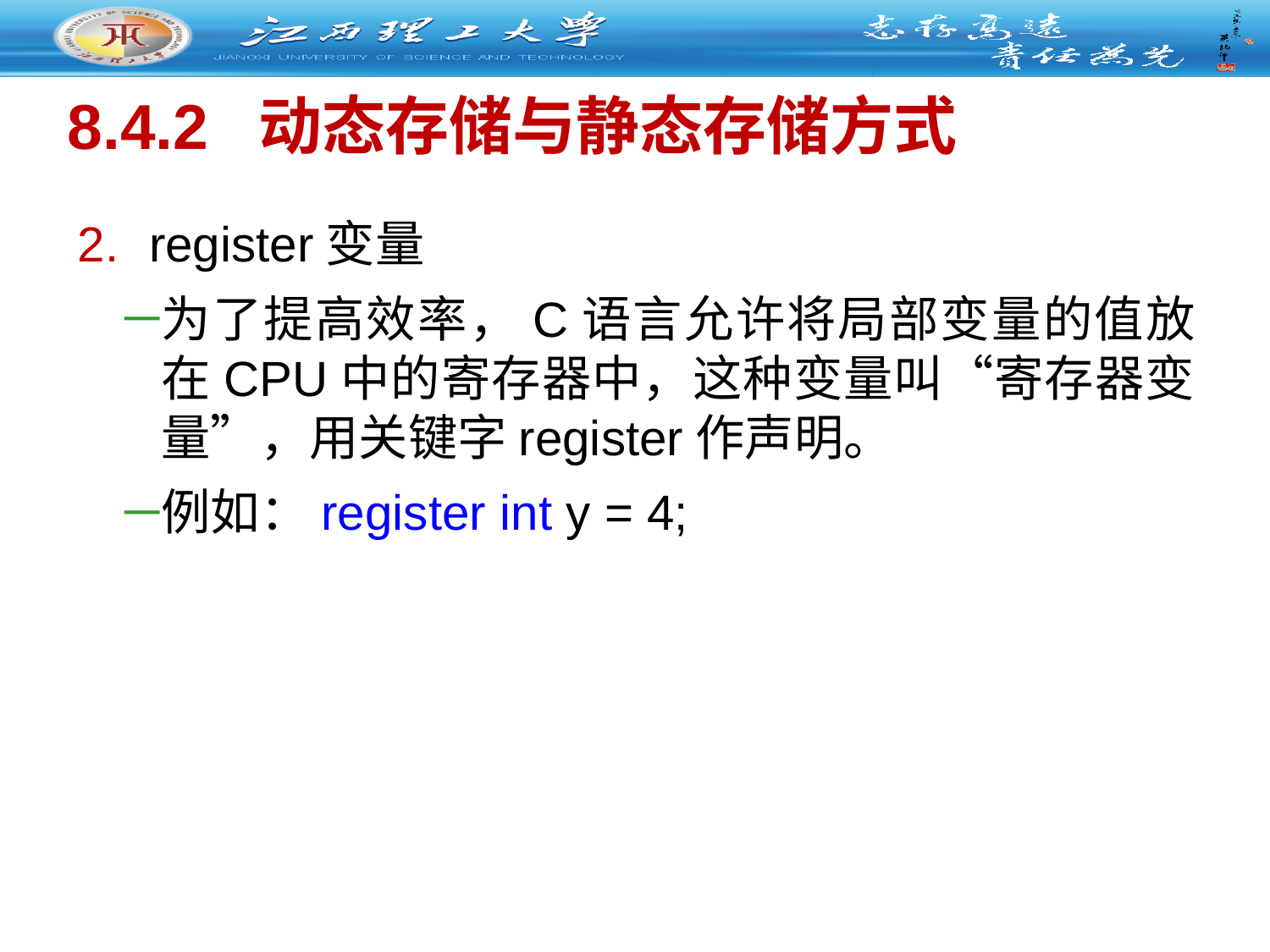

8.4.2  动态存储与静态存储方式
register变量
为了提高效率，C语言允许将局部变量的值放在CPU中的寄存器中，这种变量叫“寄存器变量”，用关键字register作声明。
例如：register int y = 4;